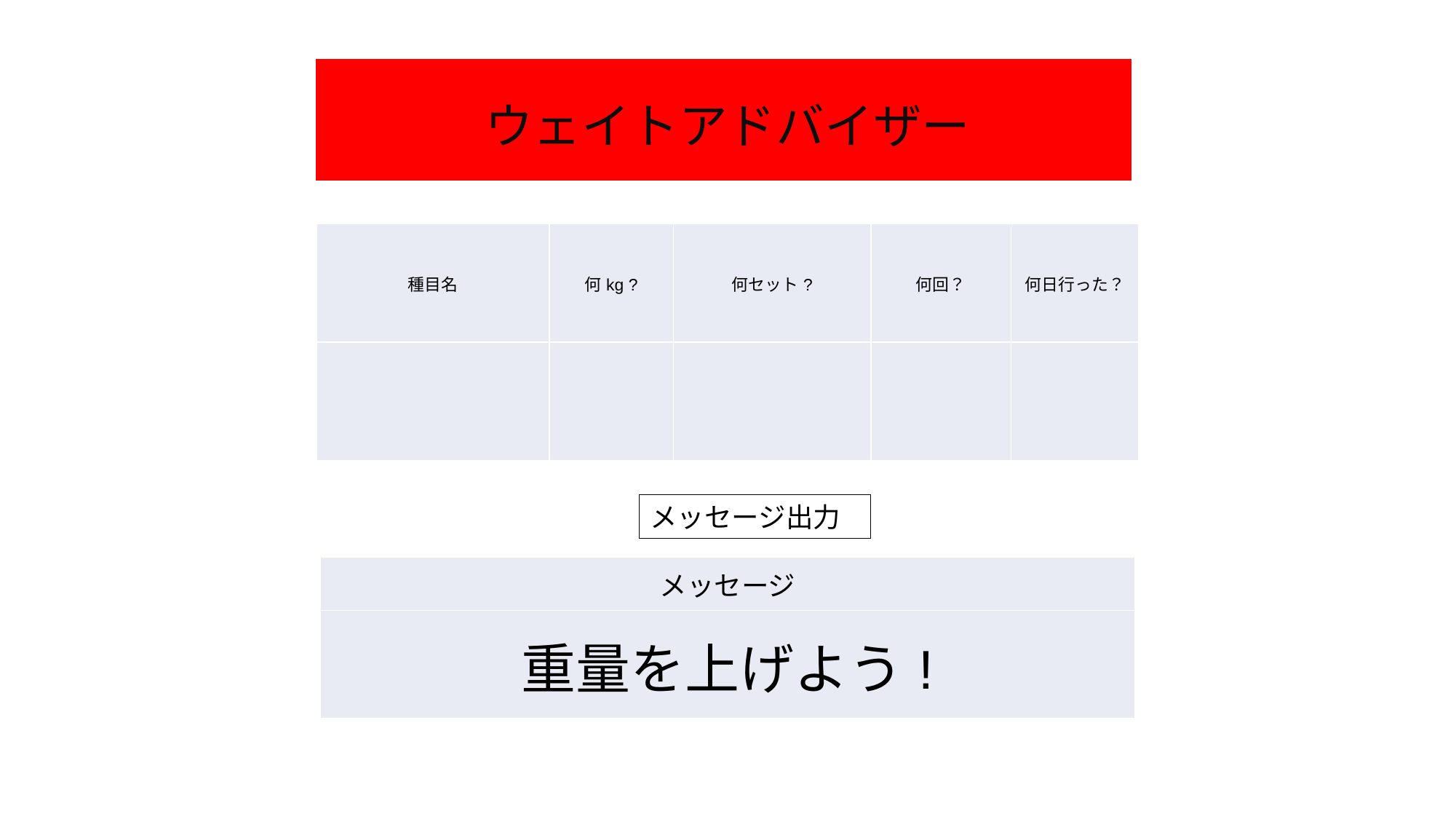

ウェイトアドバイザー
| 種目名 | 何kg ? | 何セット? | 何回？ | 何日行った？ |
| --- | --- | --- | --- | --- |
|  |  |  |  |  |
メッセージ出力
| メッセージ |
| --- |
| 重量を上げよう! |